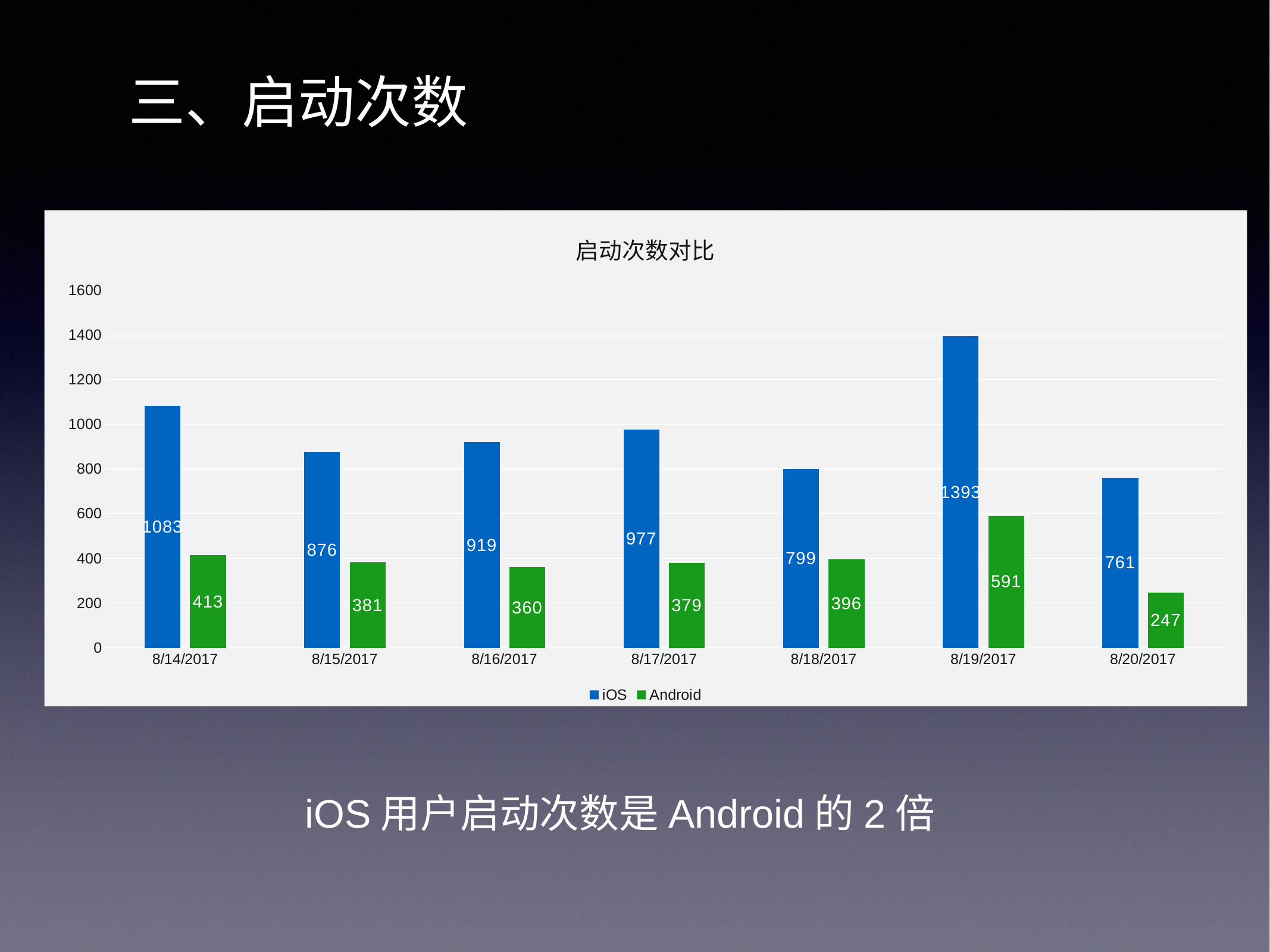

三、启动次数

### Chart: 启动次数对比

| Category | iOS | Android |
|---|---|---|
| 42967 | 761.0 | 247.0 |
| 42966 | 1393.0 | 591.0 |
| 42965 | 799.0 | 396.0 |
| 42964 | 977.0 | 379.0 |
| 42963 | 919.0 | 360.0 |
| 42962 | 876.0 | 381.0 |
| 42961.2 | 1083.0 | 413.0 |
iOS用户启动次数是Android的2倍